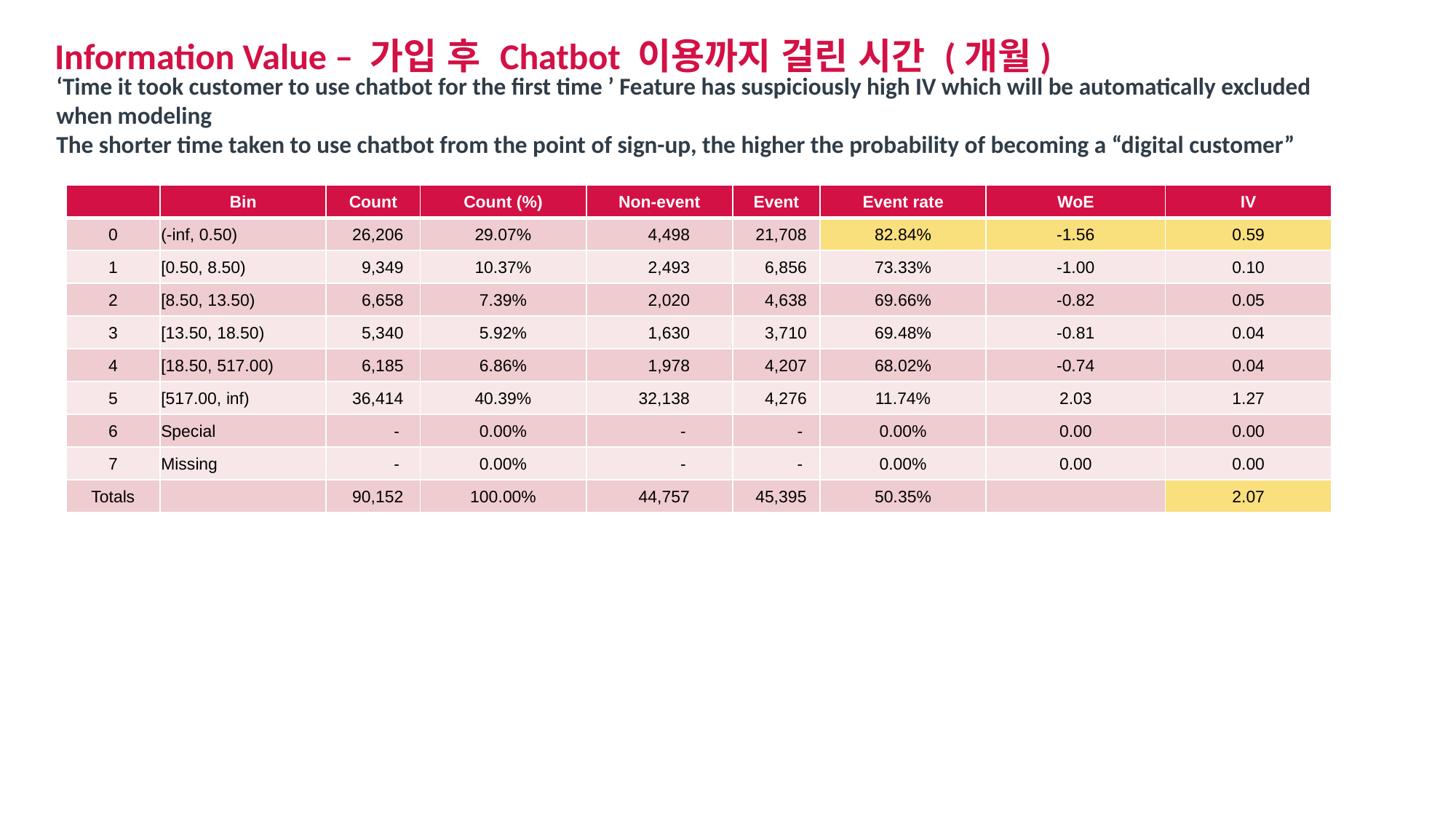

Information Value – 가입 후 Chatbot 이용까지 걸린 시간 (개월)
‘Time it took customer to use chatbot for the first time ’ Feature has suspiciously high IV which will be automatically excluded when modeling
The shorter time taken to use chatbot from the point of sign-up, the higher the probability of becoming a “digital customer”
|  | Bin | Count | Count (%) | Non-event | Event | Event rate | WoE | IV |
| --- | --- | --- | --- | --- | --- | --- | --- | --- |
| 0 | (-inf, 0.50) | 26,206 | 29.07% | 4,498 | 21,708 | 82.84% | -1.56 | 0.59 |
| 1 | [0.50, 8.50) | 9,349 | 10.37% | 2,493 | 6,856 | 73.33% | -1.00 | 0.10 |
| 2 | [8.50, 13.50) | 6,658 | 7.39% | 2,020 | 4,638 | 69.66% | -0.82 | 0.05 |
| 3 | [13.50, 18.50) | 5,340 | 5.92% | 1,630 | 3,710 | 69.48% | -0.81 | 0.04 |
| 4 | [18.50, 517.00) | 6,185 | 6.86% | 1,978 | 4,207 | 68.02% | -0.74 | 0.04 |
| 5 | [517.00, inf) | 36,414 | 40.39% | 32,138 | 4,276 | 11.74% | 2.03 | 1.27 |
| 6 | Special | - | 0.00% | - | - | 0.00% | 0.00 | 0.00 |
| 7 | Missing | - | 0.00% | - | - | 0.00% | 0.00 | 0.00 |
| Totals |  | 90,152 | 100.00% | 44,757 | 45,395 | 50.35% |  | 2.07 |